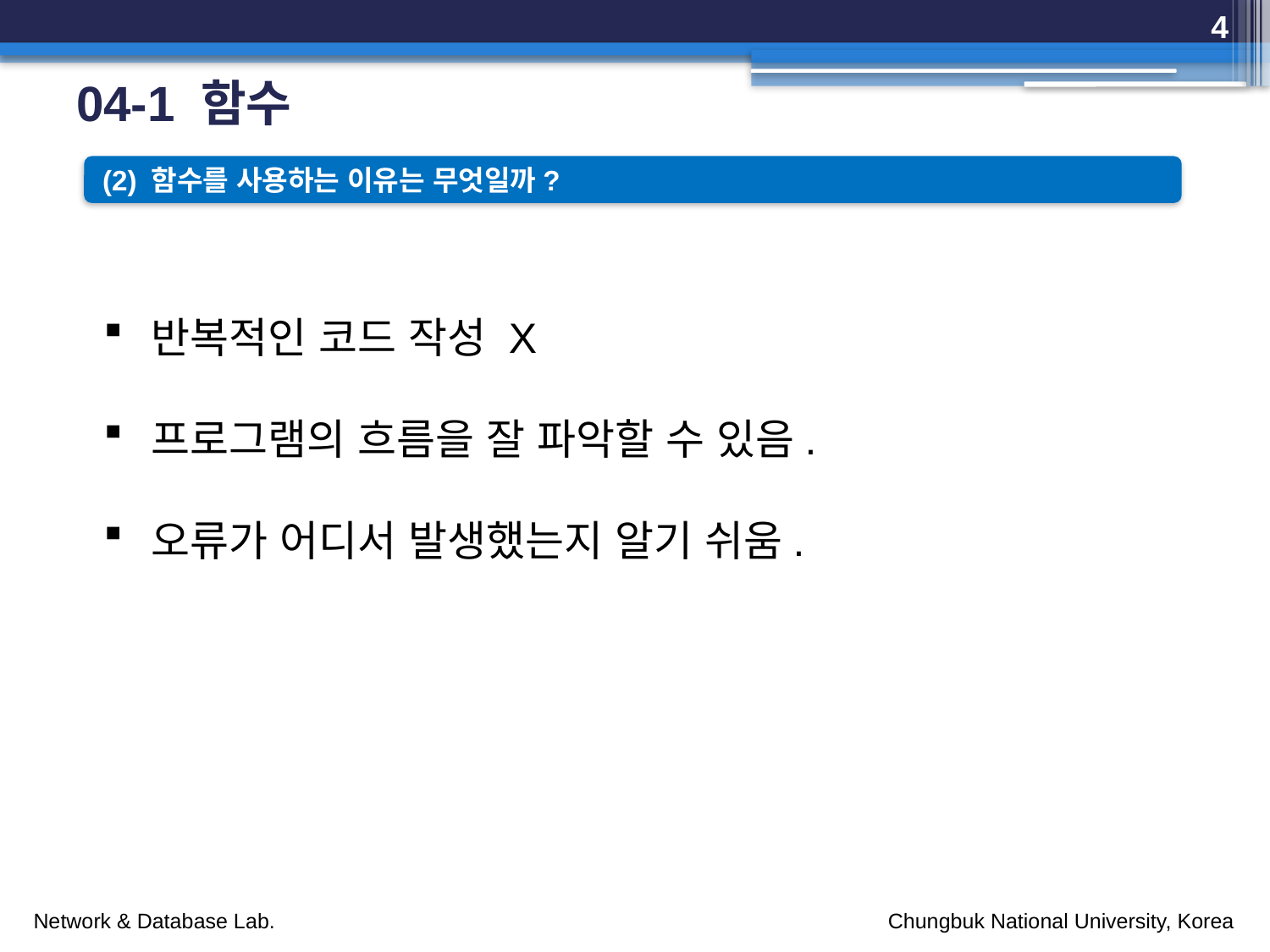

4
# 04-1 함수

(2) 함수를 사용하는 이유는 무엇일까?
반복적인 코드 작성 X

프로그램의 흐름을 잘 파악할 수 있음.

오류가 어디서 발생했는지 알기 쉬움.